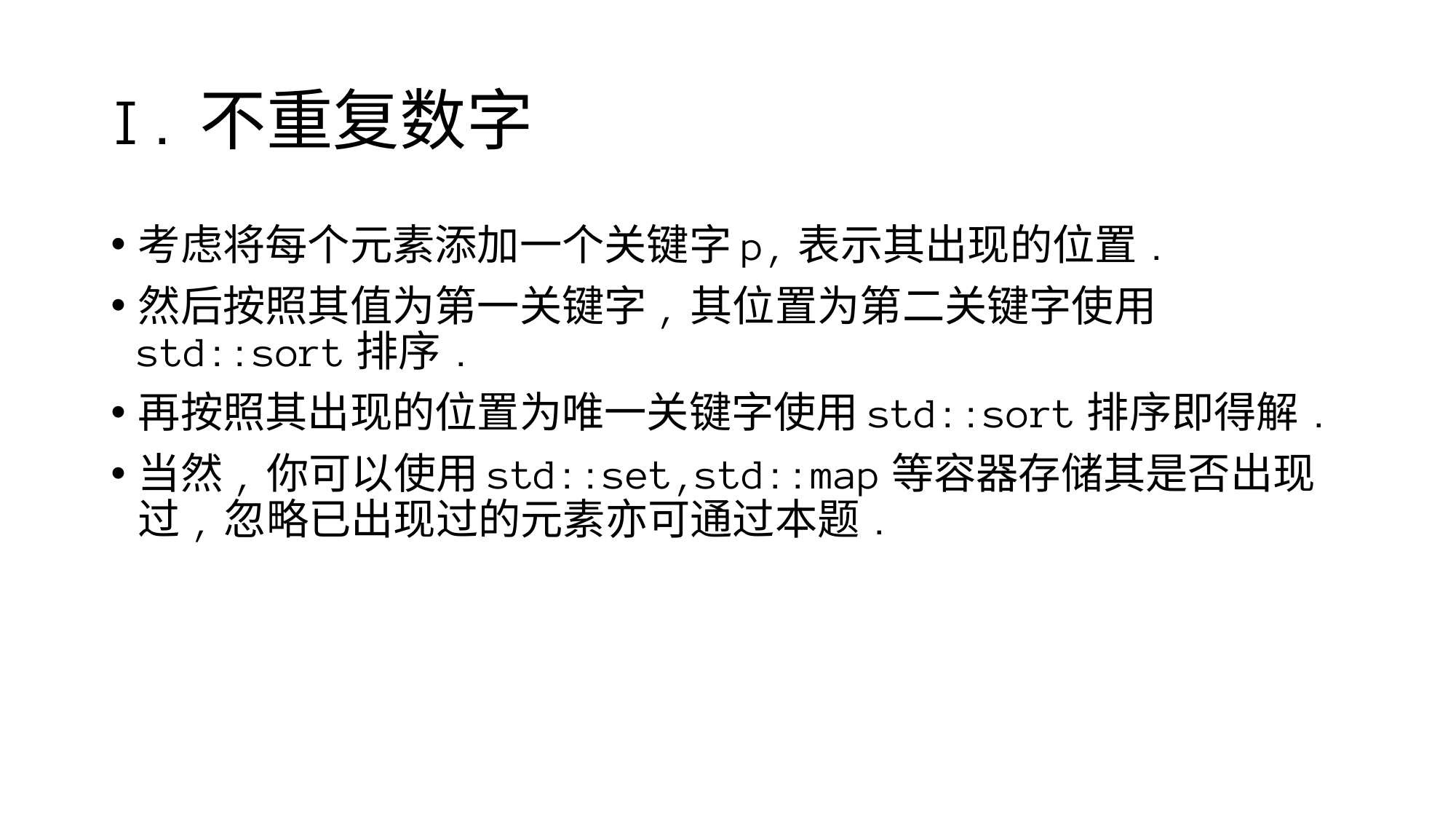

# I.不重复数字
考虑将每个元素添加一个关键字p,表示其出现的位置.
然后按照其值为第一关键字,其位置为第二关键字使用std::sort排序.
再按照其出现的位置为唯一关键字使用std::sort排序即得解.
当然,你可以使用std::set,std::map等容器存储其是否出现过,忽略已出现过的元素亦可通过本题.